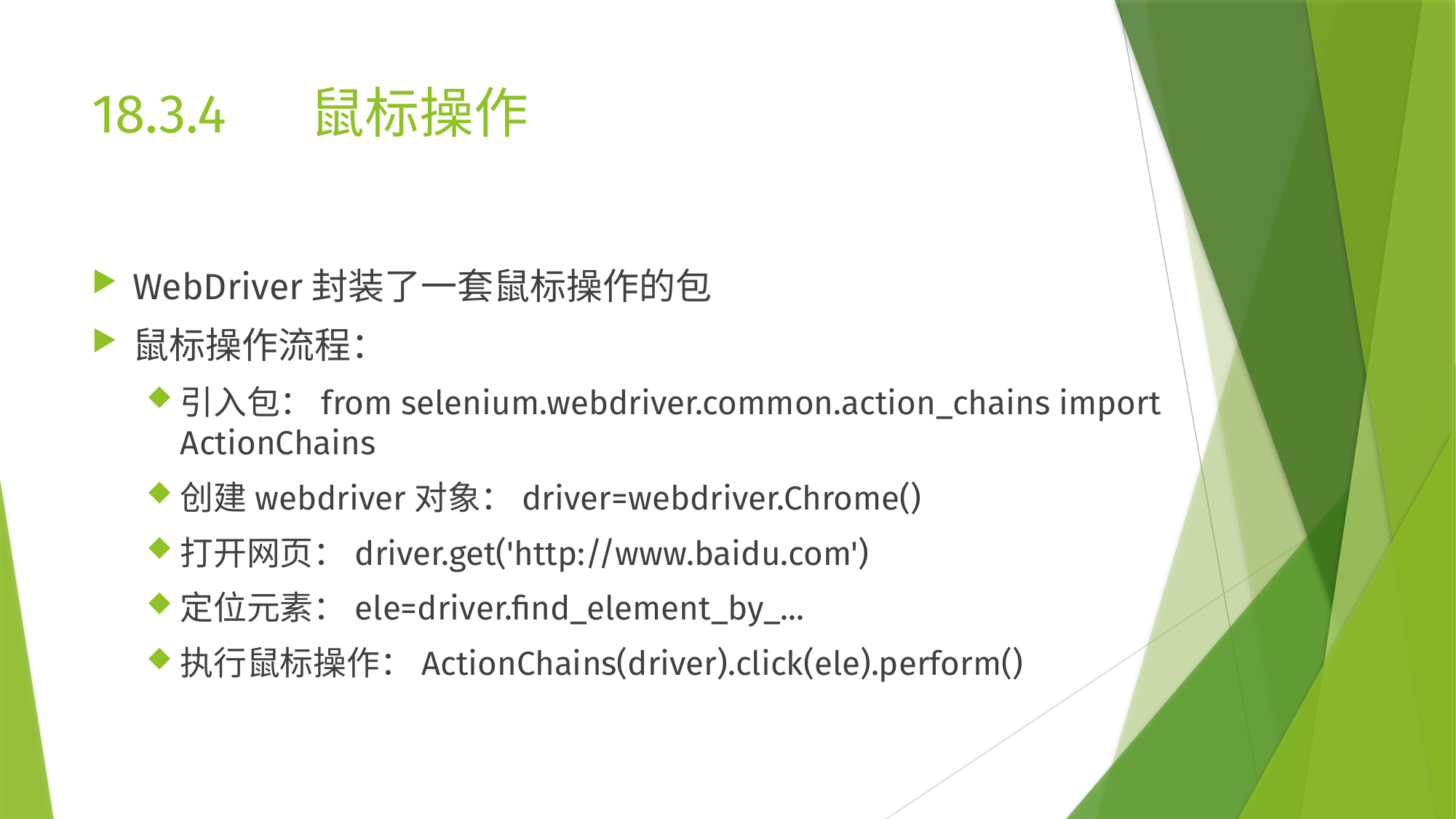

# 18.3.4	鼠标操作
WebDriver封装了一套鼠标操作的包
鼠标操作流程：
引入包：from selenium.webdriver.common.action_chains import ActionChains
创建webdriver对象：driver=webdriver.Chrome()
打开网页：driver.get('http://www.baidu.com')
定位元素：ele=driver.find_element_by_...
执行鼠标操作：ActionChains(driver).click(ele).perform()